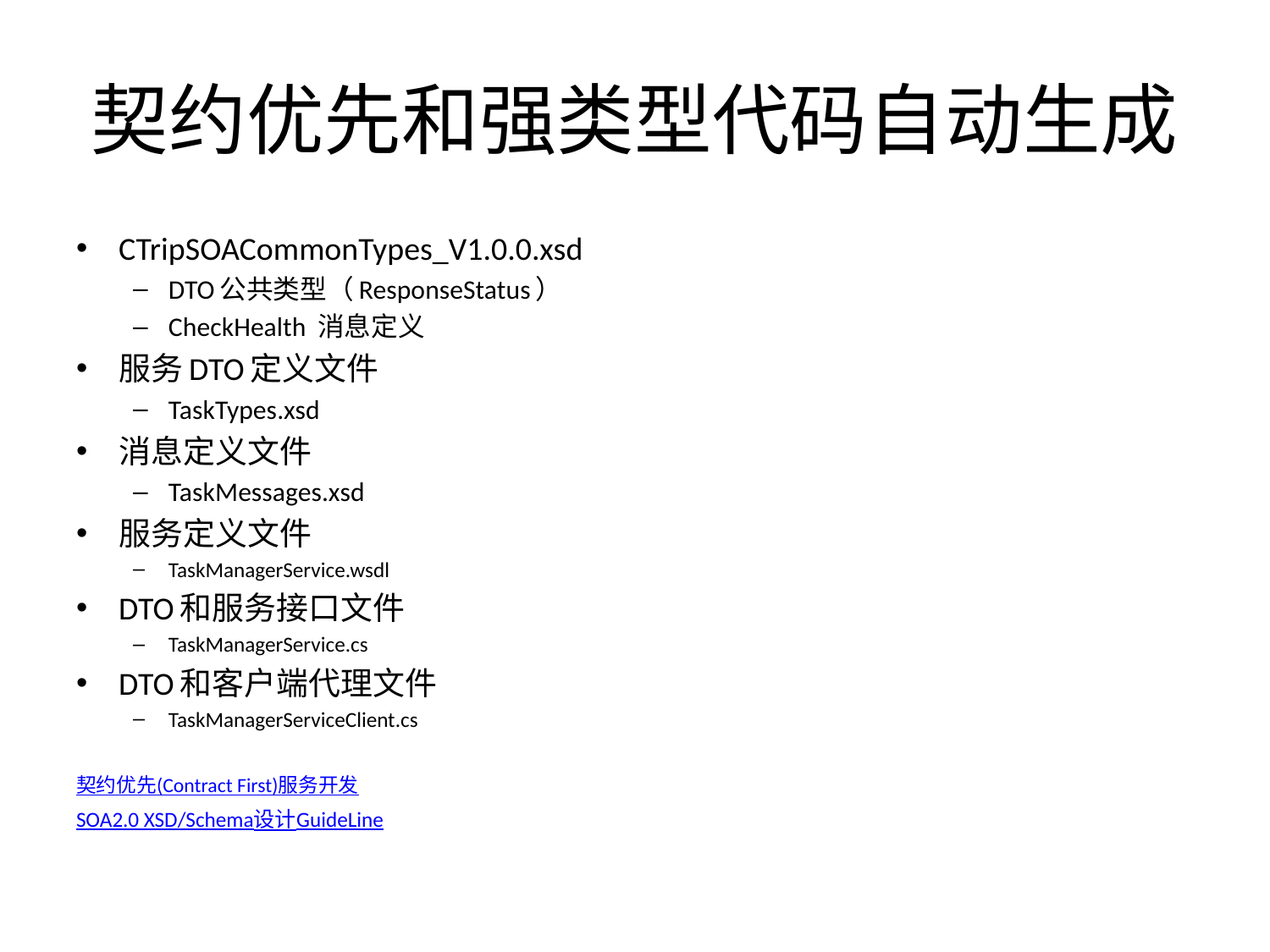

# 契约优先和强类型代码自动生成
CTripSOACommonTypes_V1.0.0.xsd
DTO公共类型（ResponseStatus）
CheckHealth 消息定义
服务DTO定义文件
TaskTypes.xsd
消息定义文件
TaskMessages.xsd
服务定义文件
TaskManagerService.wsdl
DTO和服务接口文件
TaskManagerService.cs
DTO和客户端代理文件
TaskManagerServiceClient.cs

契约优先(Contract First)服务开发
SOA2.0 XSD/Schema设计GuideLine